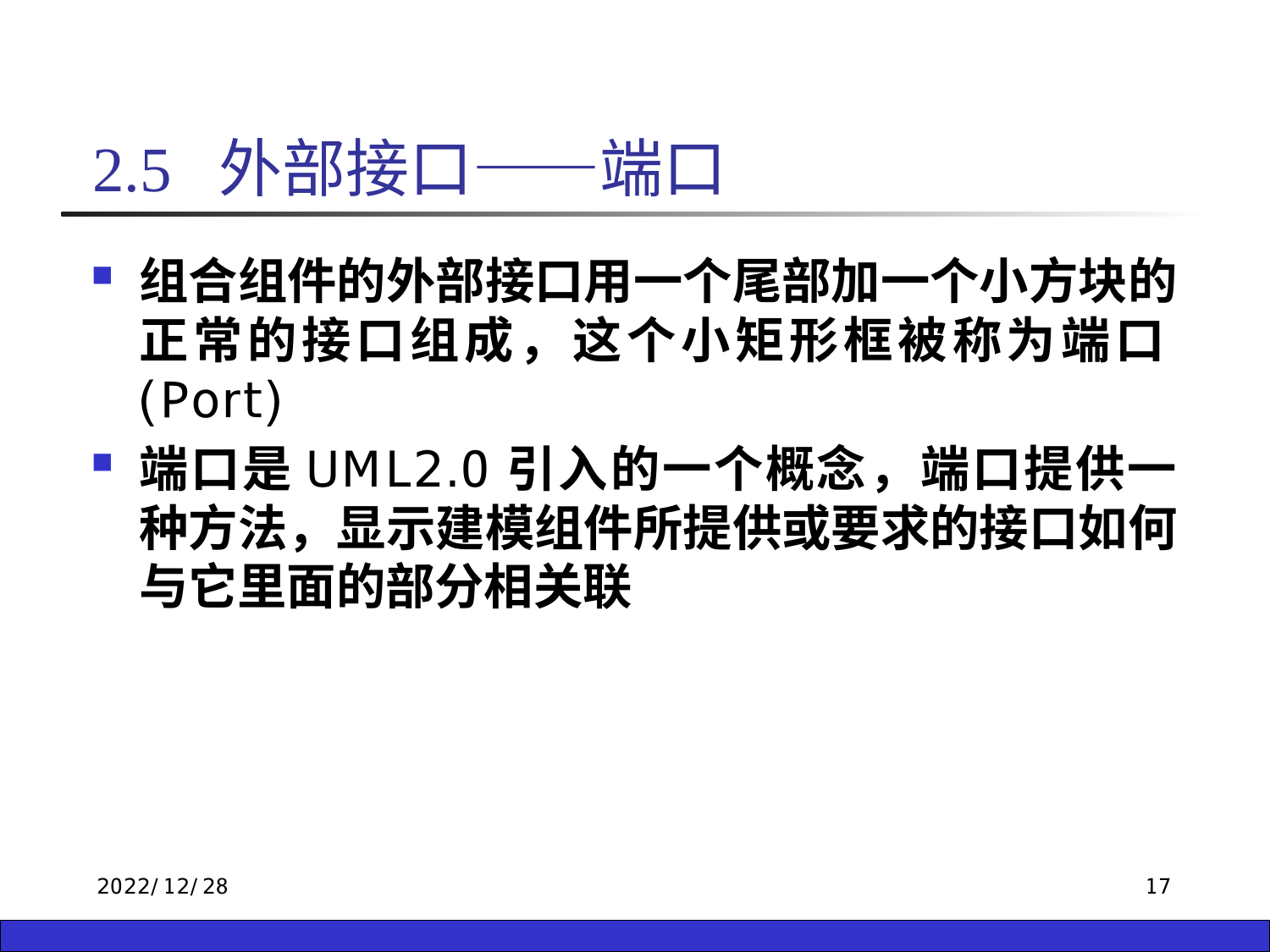

2.5  外部接口——端口
组合组件的外部接口用一个尾部加一个小方块的正常的接口组成，这个小矩形框被称为端口(Port)
端口是UML2.0引入的一个概念，端口提供一种方法，显示建模组件所提供或要求的接口如何与它里面的部分相关联
2022/12/28
17